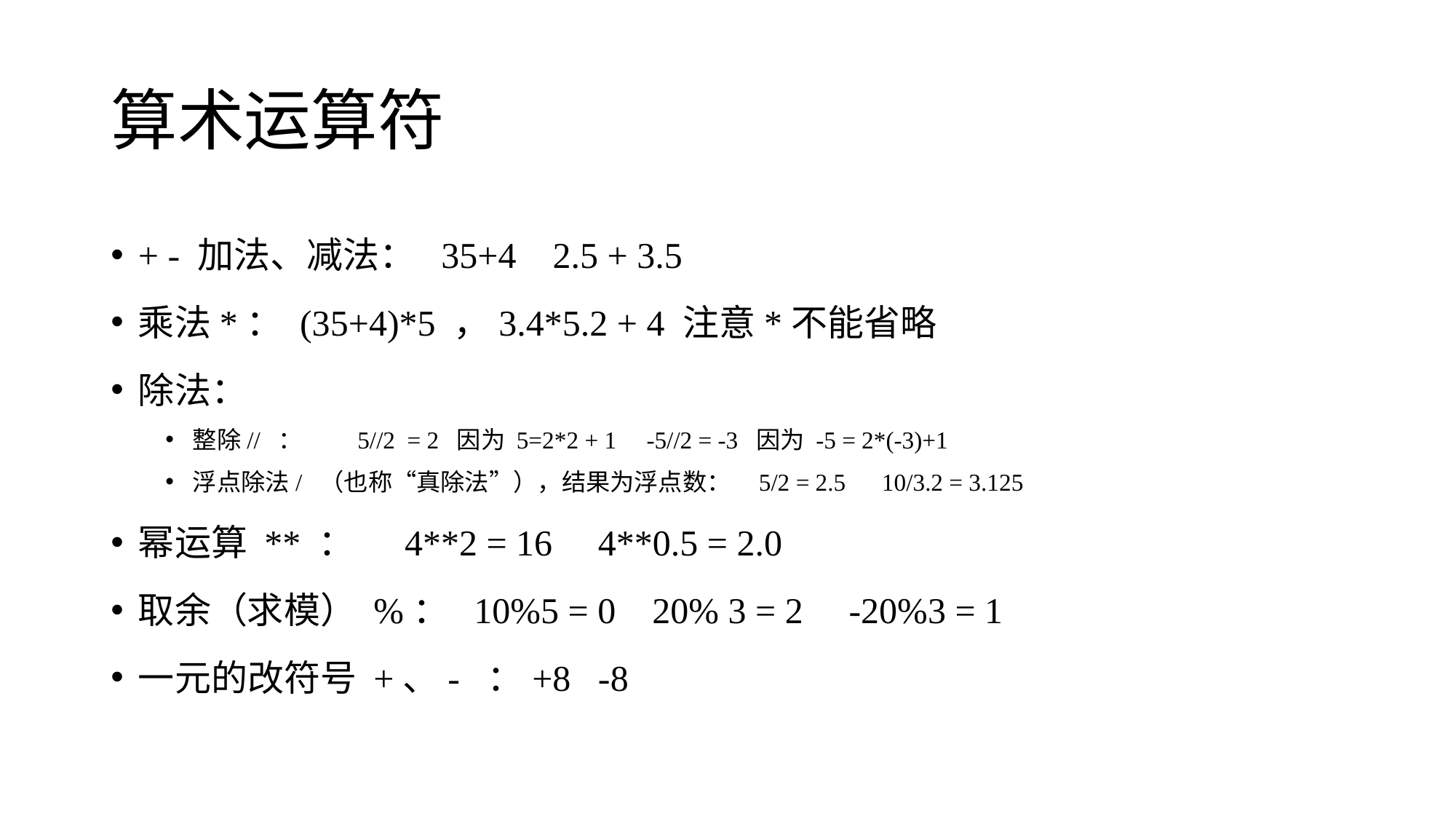

# 算术运算符
+ - 加法、减法：  35+4    2.5 + 3.5
乘法*： (35+4)*5 ，3.4*5.2 + 4 注意*不能省略
除法：
整除//  ：         5//2  = 2  因为 5=2*2 + 1     -5//2 = -3  因为 -5 = 2*(-3)+1
浮点除法/  （也称“真除法”），结果为浮点数：    5/2 = 2.5      10/3.2 = 3.125
幂运算 ** ：     4**2 = 16     4**0.5 = 2.0
取余（求模） %：  10%5 = 0    20% 3 = 2     -20%3 = 1
一元的改符号 +、-  ：+8   -8